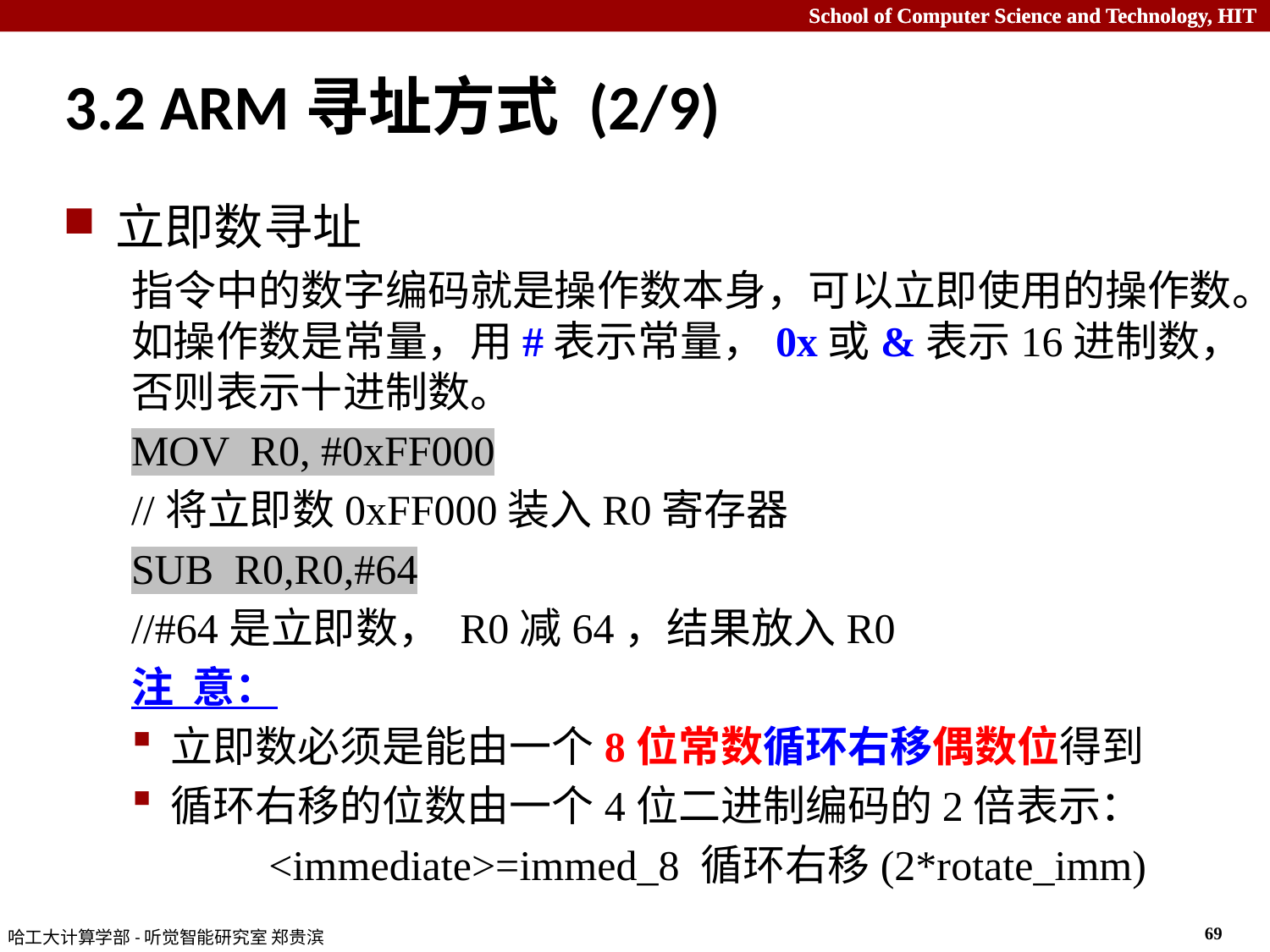

# 3.2 ARM寻址方式 (2/9)
立即数寻址
指令中的数字编码就是操作数本身，可以立即使用的操作数。如操作数是常量，用#表示常量，0x或&表示16进制数，否则表示十进制数。
MOV  R0, #0xFF000
//将立即数0xFF000装入R0寄存器
SUB  R0,R0,#64
//#64是立即数， R0减64，结果放入R0
注  意：
立即数必须是能由一个8位常数循环右移偶数位得到
循环右移的位数由一个4位二进制编码的2倍表示：
             <immediate>=immed_8 循环右移(2*rotate_imm)